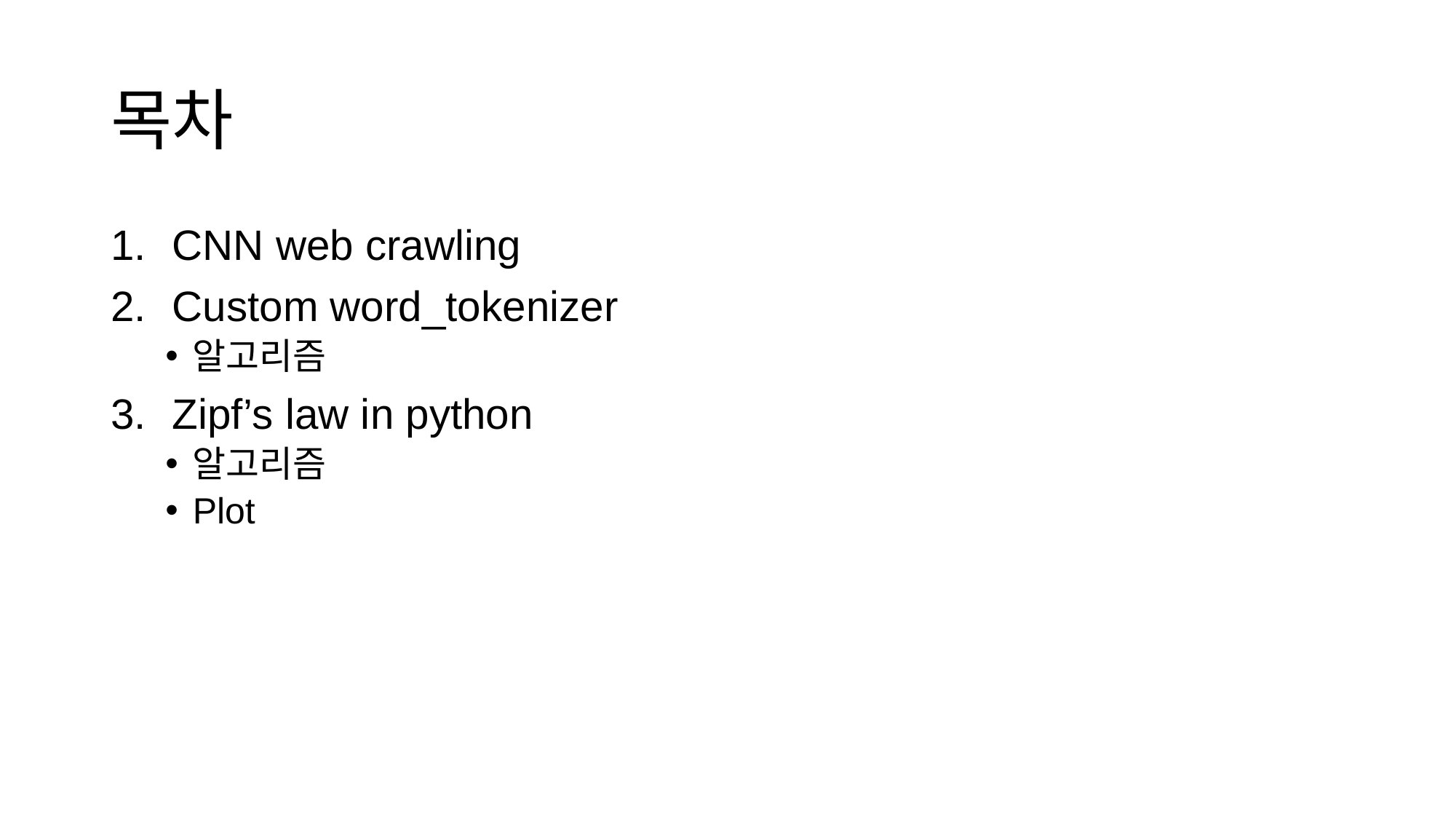

# 목차
CNN web crawling
Custom word_tokenizer
알고리즘
Zipf’s law in python
알고리즘
Plot